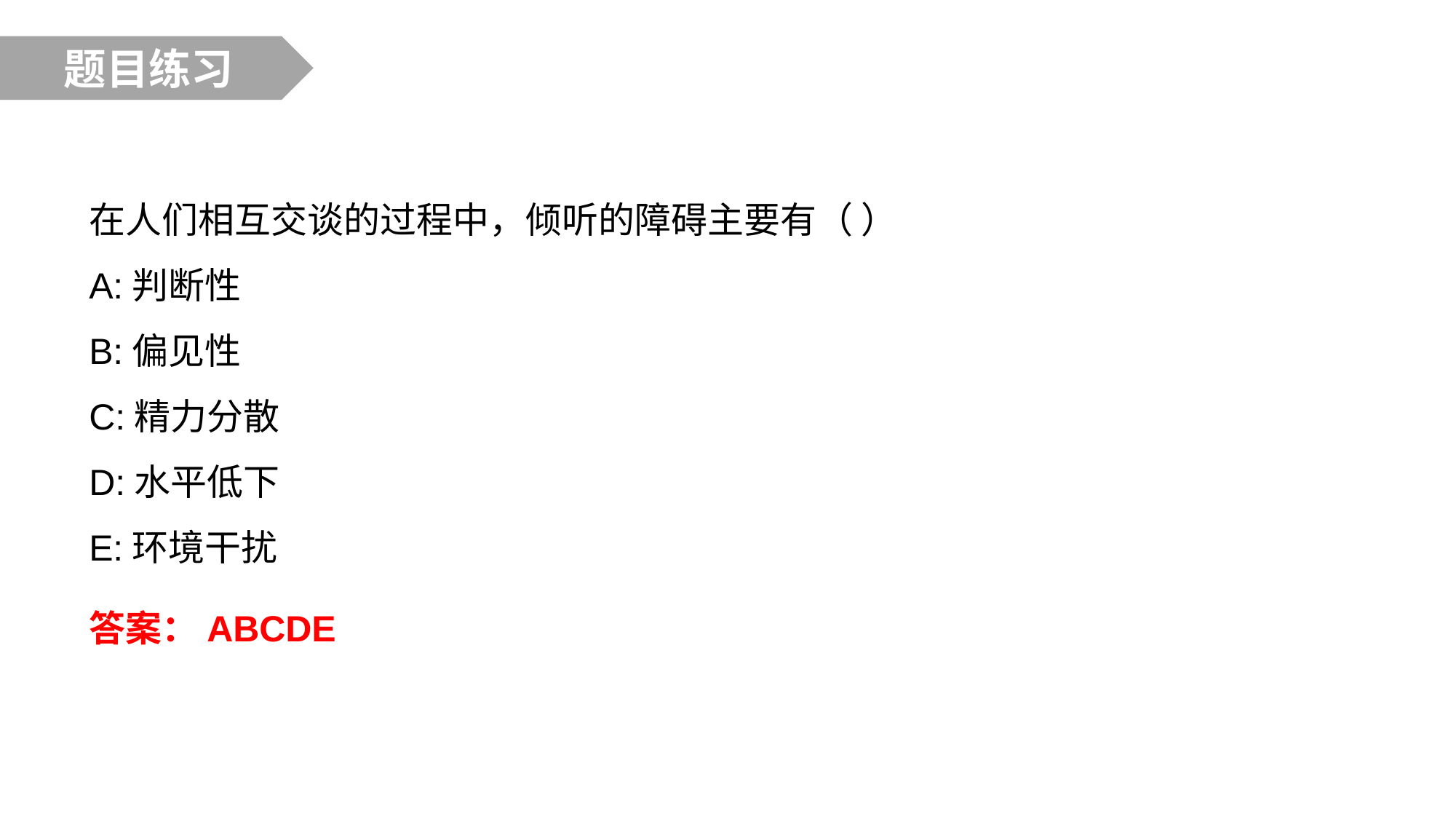

题目练习
在人们相互交谈的过程中，倾听的障碍主要有（ ）
A:判断性
B:偏见性
C:精力分散
D:水平低下
E:环境干扰
答案：ABCDE